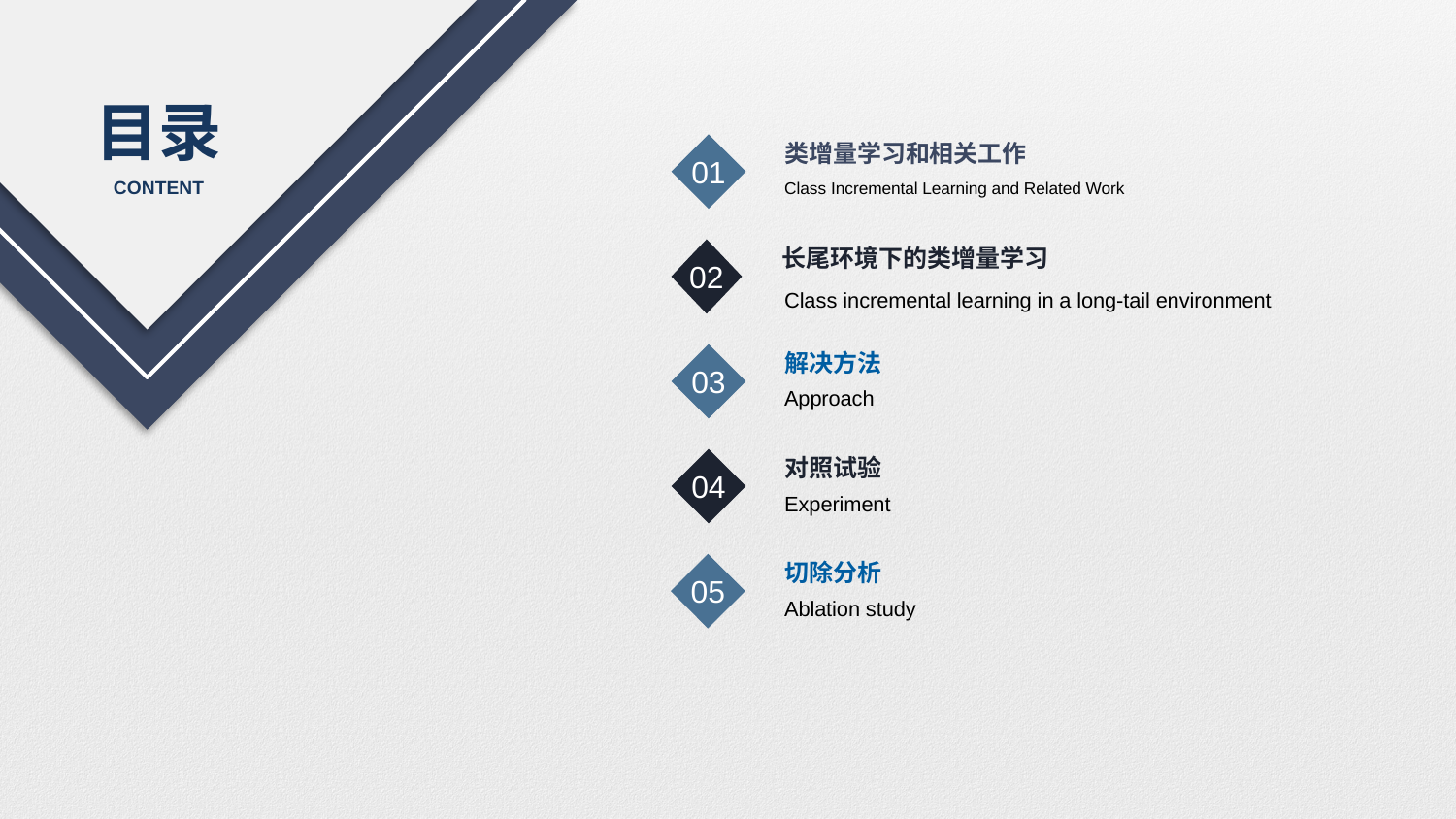

目录
CONTENT
01
类增量学习和相关工作
Class Incremental Learning and Related Work
02
长尾环境下的类增量学习
Class incremental learning in a long-tail environment
03
解决方法
Approach
04
对照试验
Experiment
05
切除分析
Ablation study